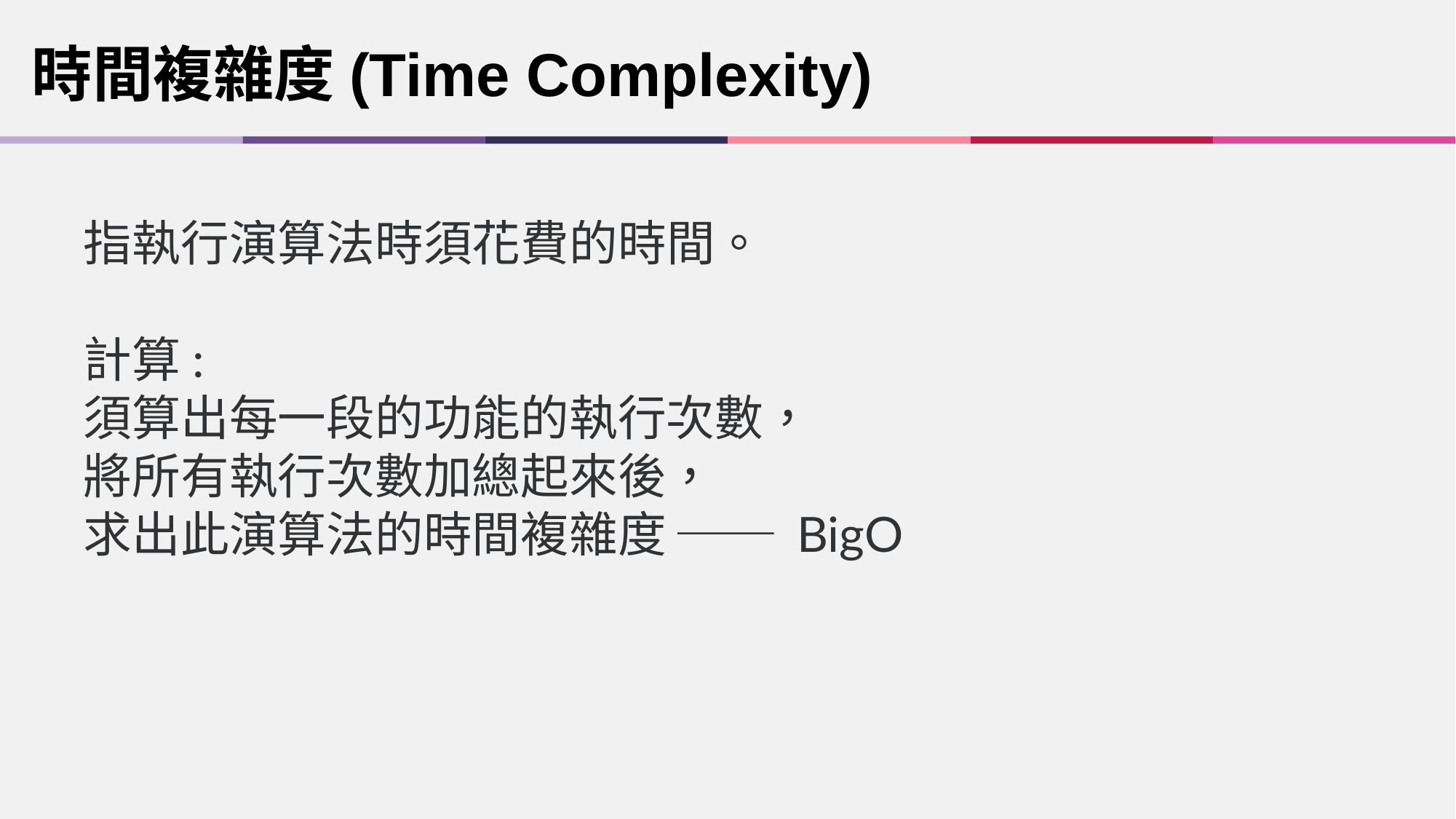

時間複雜度(Time Complexity)
指執行演算法時須花費的時間。

計算:
須算出每一段的功能的執行次數，
將所有執行次數加總起來後，
求出此演算法的時間複雜度 ── BigO